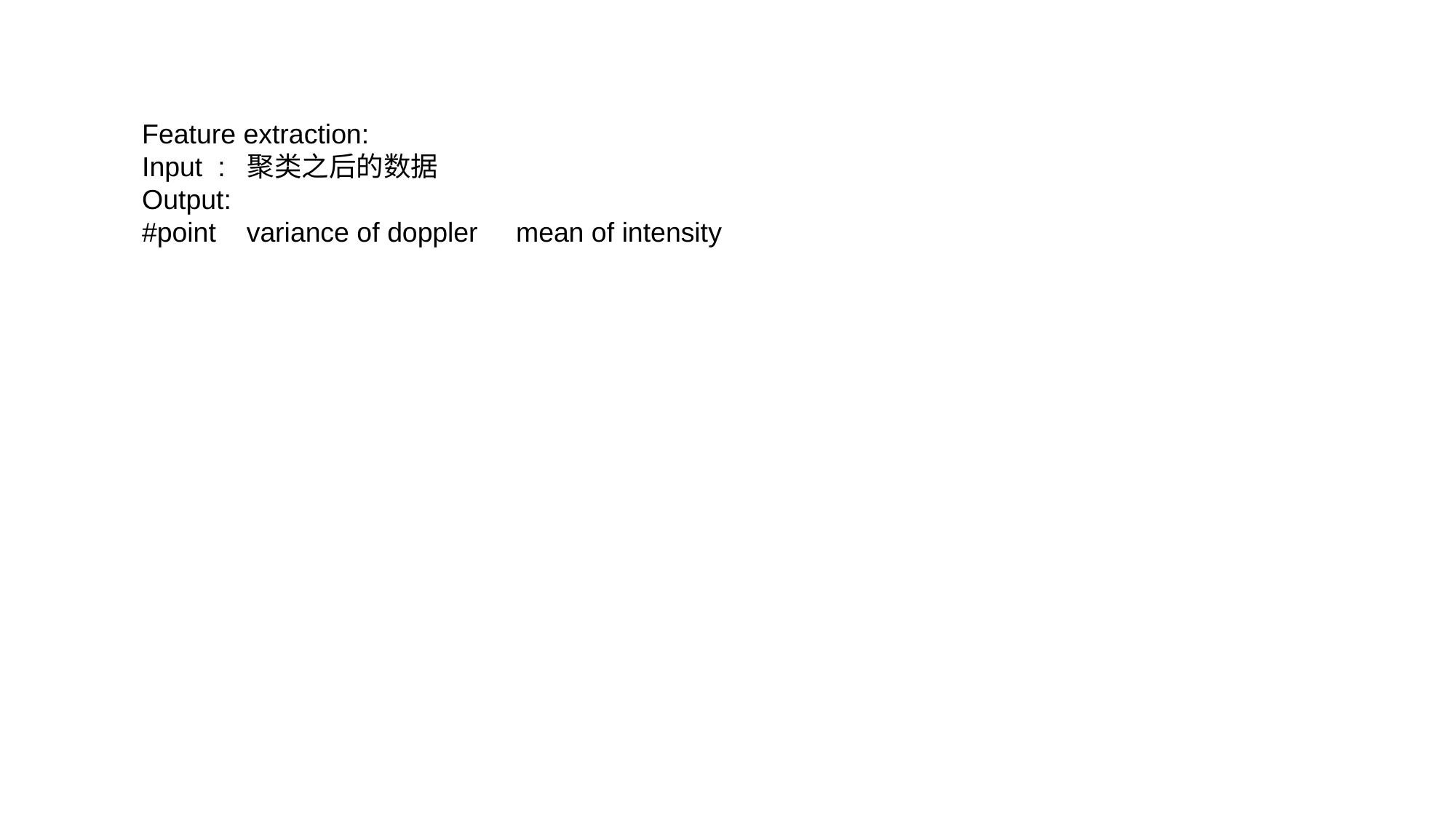

Feature extraction:
Input  :  聚类之后的数据
Output:
#point    variance of doppler     mean of intensity